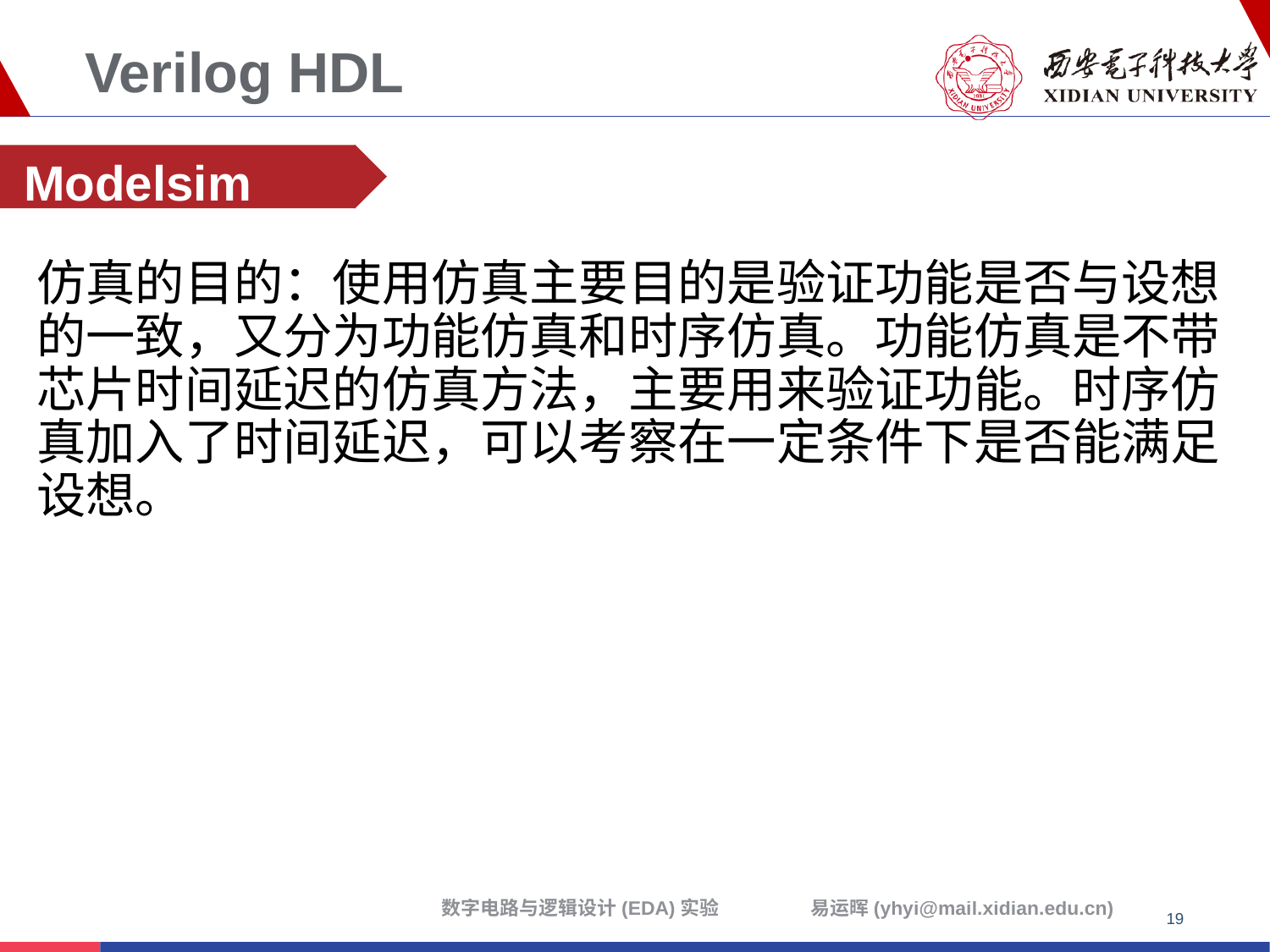

# Verilog HDL
Modelsim
仿真的目的：使用仿真主要目的是验证功能是否与设想的一致，又分为功能仿真和时序仿真。功能仿真是不带芯片时间延迟的仿真方法，主要用来验证功能。时序仿真加入了时间延迟，可以考察在一定条件下是否能满足设想。

19